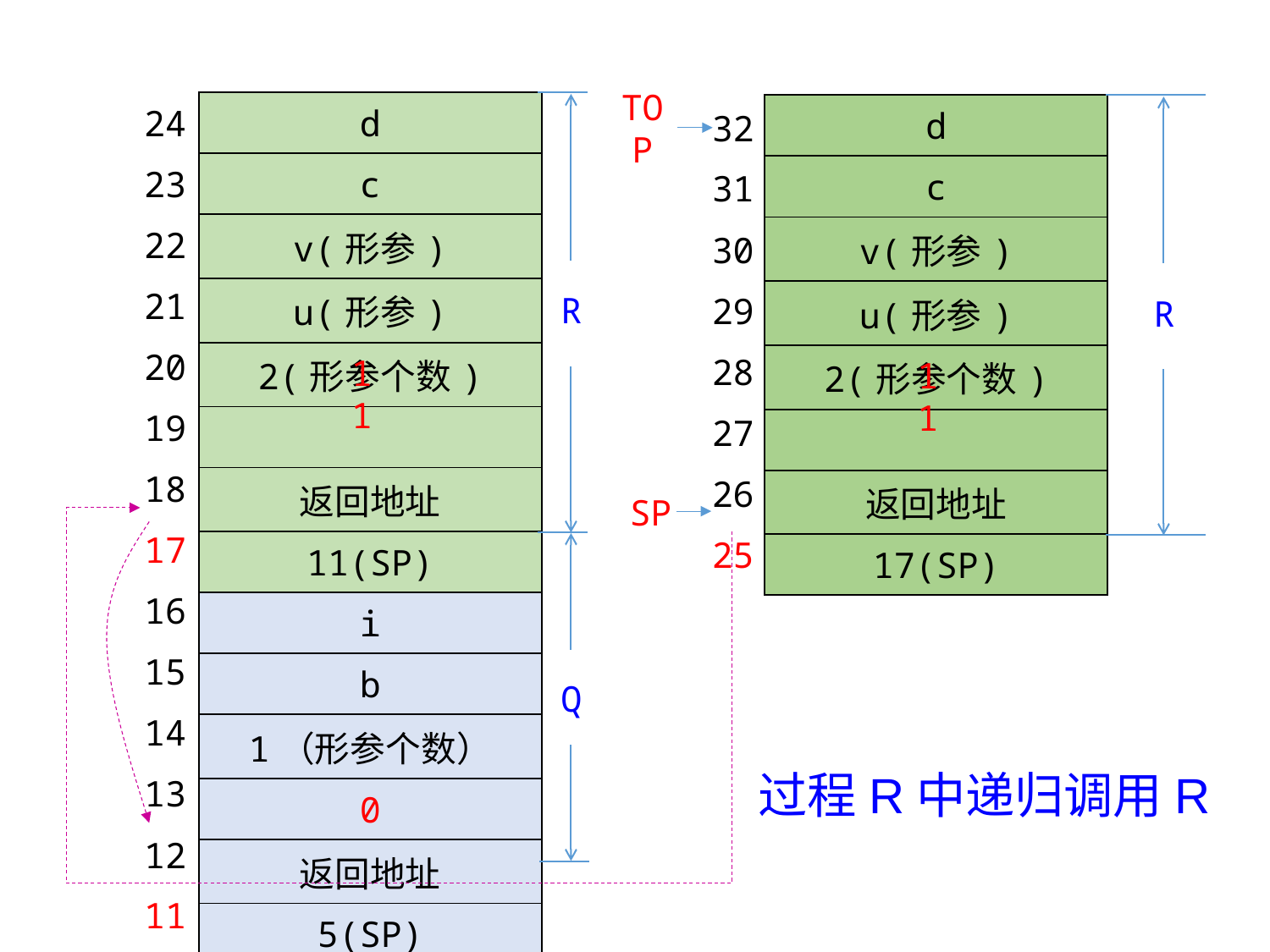

| d |
| --- |
| c |
| v(形参) |
| u(形参) |
| 2(形参个数) |
|  |
| 返回地址 |
| 11(SP) |
| i |
| b |
| 1（形参个数） |
| 0 |
| 返回地址 |
| 5(SP) |
| 24 |
| --- |
| 23 |
| 22 |
| 21 |
| 20 |
| 19 |
| 18 |
| 17 |
| 16 |
| 15 |
| 14 |
| 13 |
| 12 |
| 11 |
R
Q
| d |
| --- |
| c |
| v(形参) |
| u(形参) |
| 2(形参个数) |
|  |
| 返回地址 |
| 17(SP) |
| 32 |
| --- |
| 31 |
| 30 |
| 29 |
| 28 |
| 27 |
| 26 |
| 25 |
TOP
R
11
11
SP

# 过程R中递归调用R